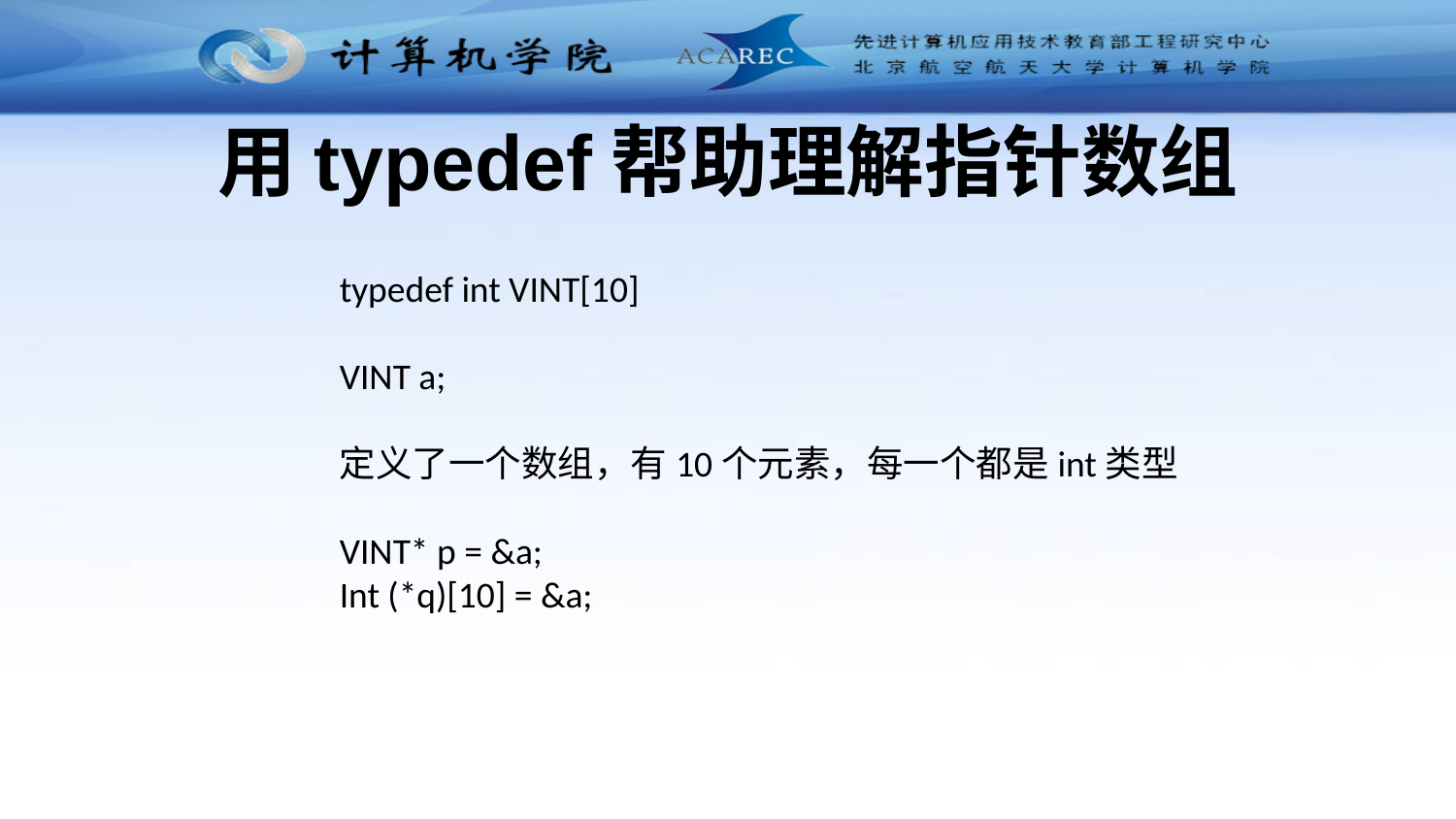

# 用typedef帮助理解指针数组
typedef int VINT[10]

VINT a;

定义了一个数组，有10个元素，每一个都是int类型

VINT* p = &a;
Int (*q)[10] = &a;